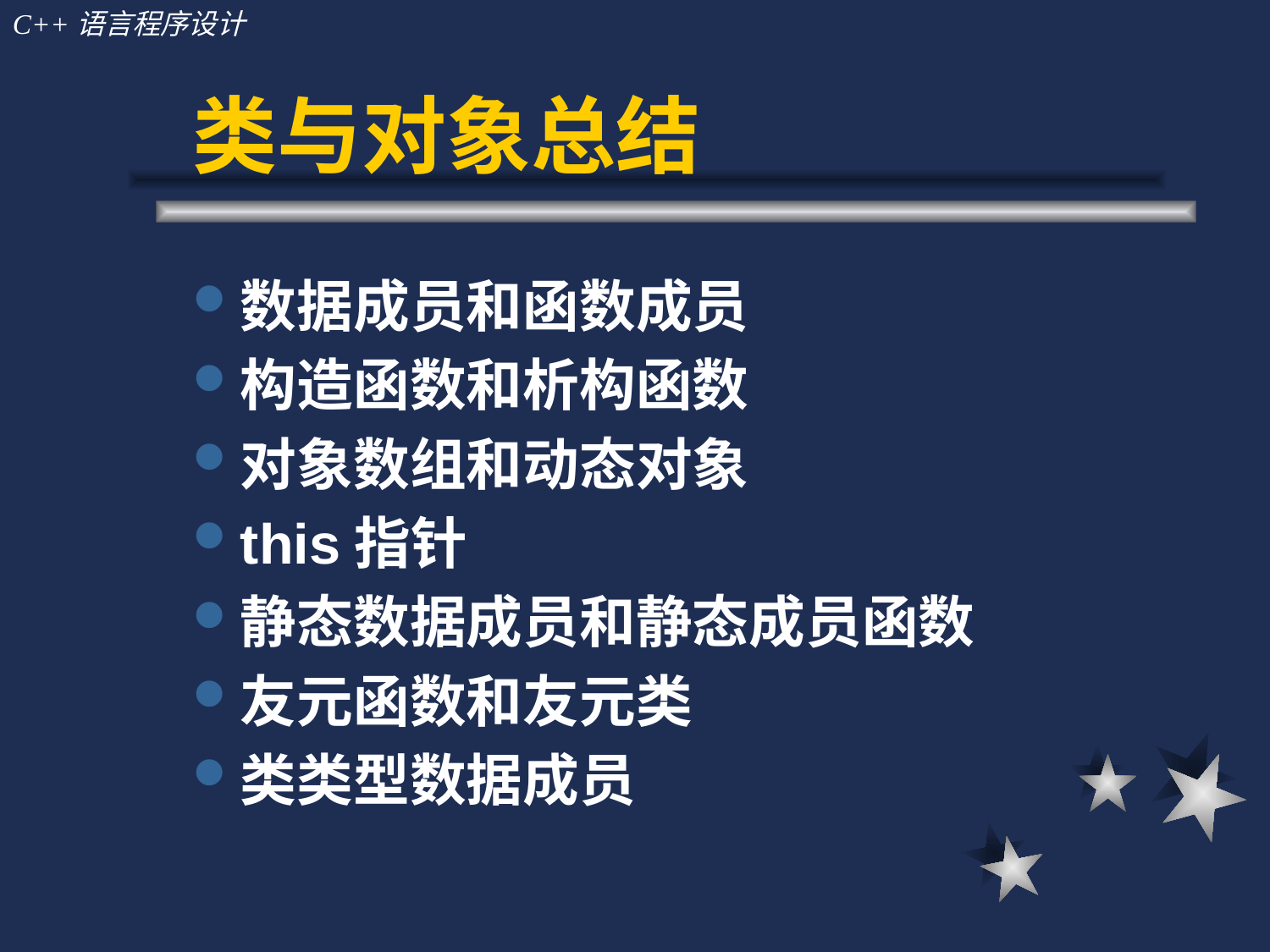

# 类与对象总结
数据成员和函数成员
构造函数和析构函数
对象数组和动态对象
this指针
静态数据成员和静态成员函数
友元函数和友元类
类类型数据成员